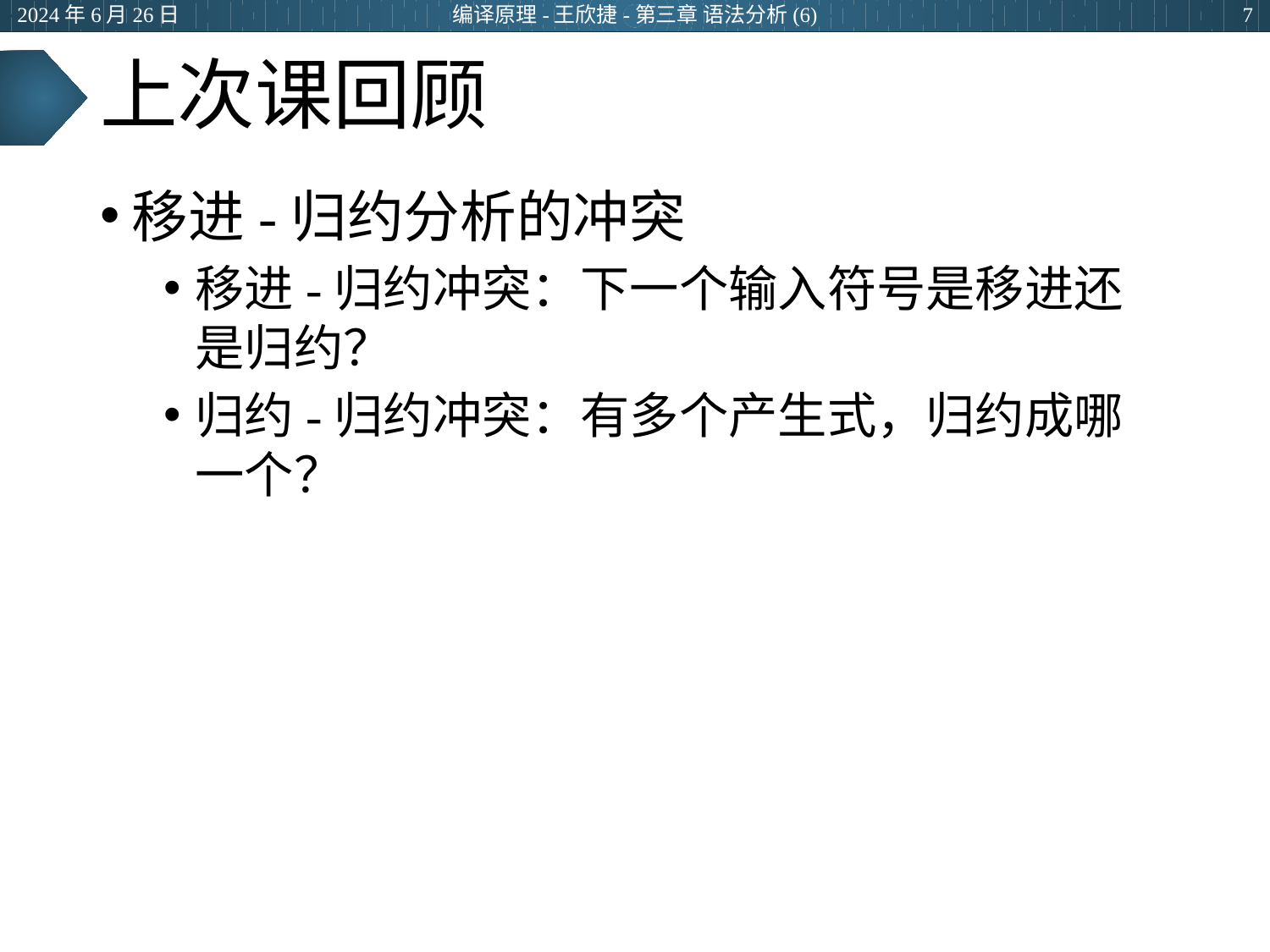

2024年6月26日
编译原理-王欣捷-第三章 语法分析(6)
7
# 上次课回顾
移进-归约分析的冲突
移进-归约冲突：下一个输入符号是移进还是归约？
归约-归约冲突：有多个产生式，归约成哪一个？